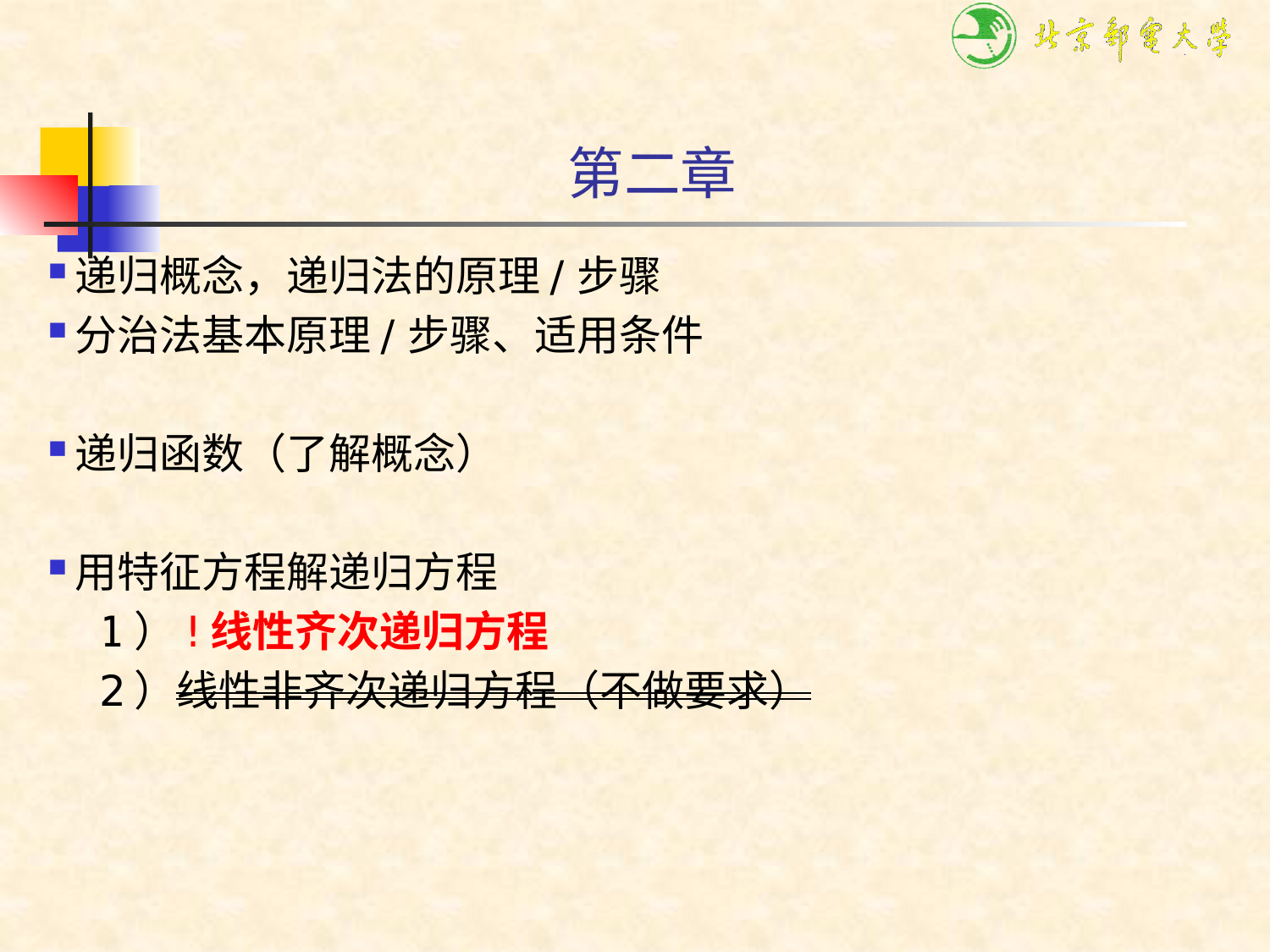

第二章
递归概念，递归法的原理/步骤
分治法基本原理/步骤、适用条件

递归函数（了解概念）

用特征方程解递归方程
    1）!线性齐次递归方程
    2）线性非齐次递归方程（不做要求）